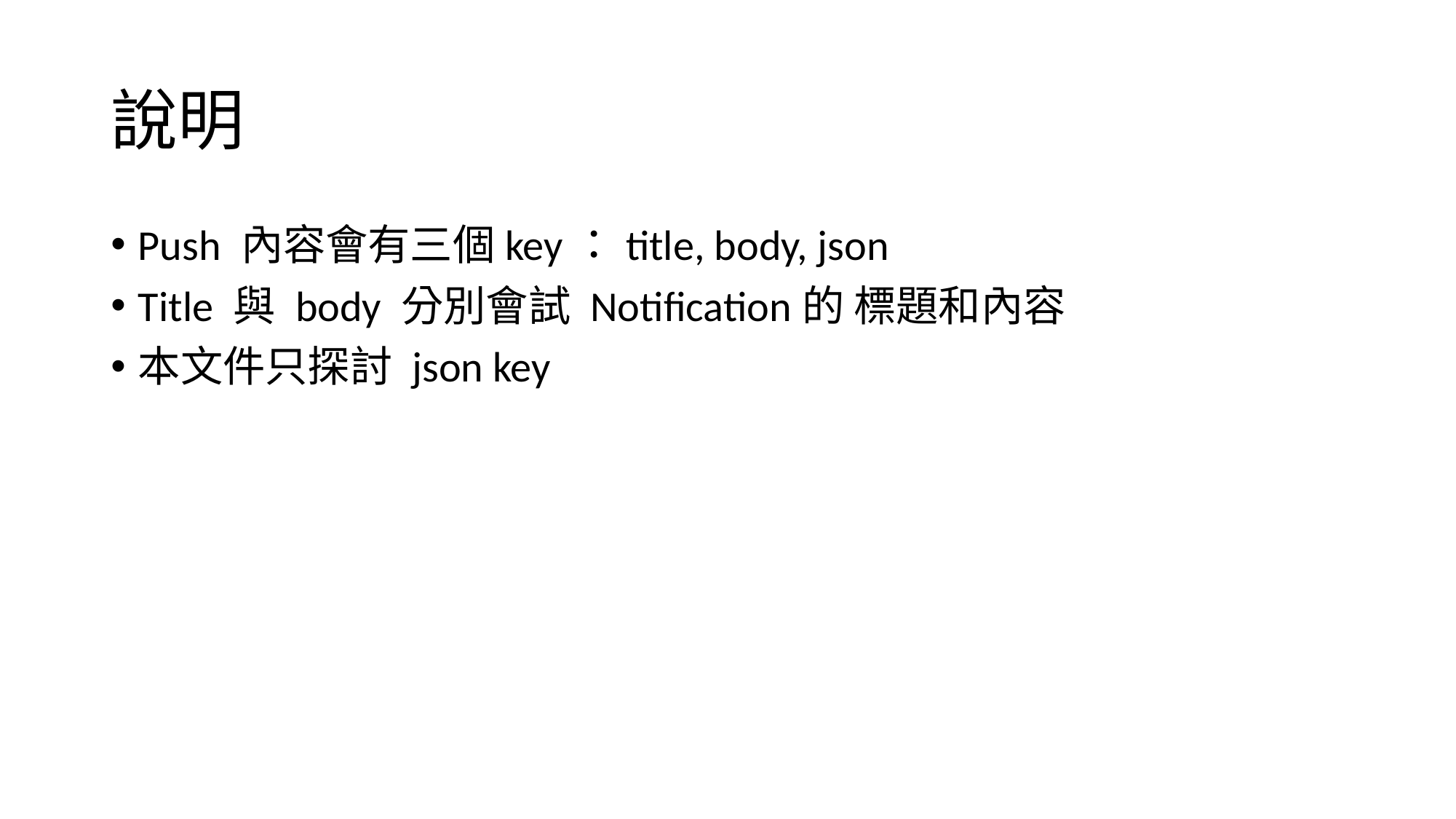

# 說明
Push 內容會有三個key：title, body, json
Title 與 body 分別會試 Notification的 標題和內容
本文件只探討 json key